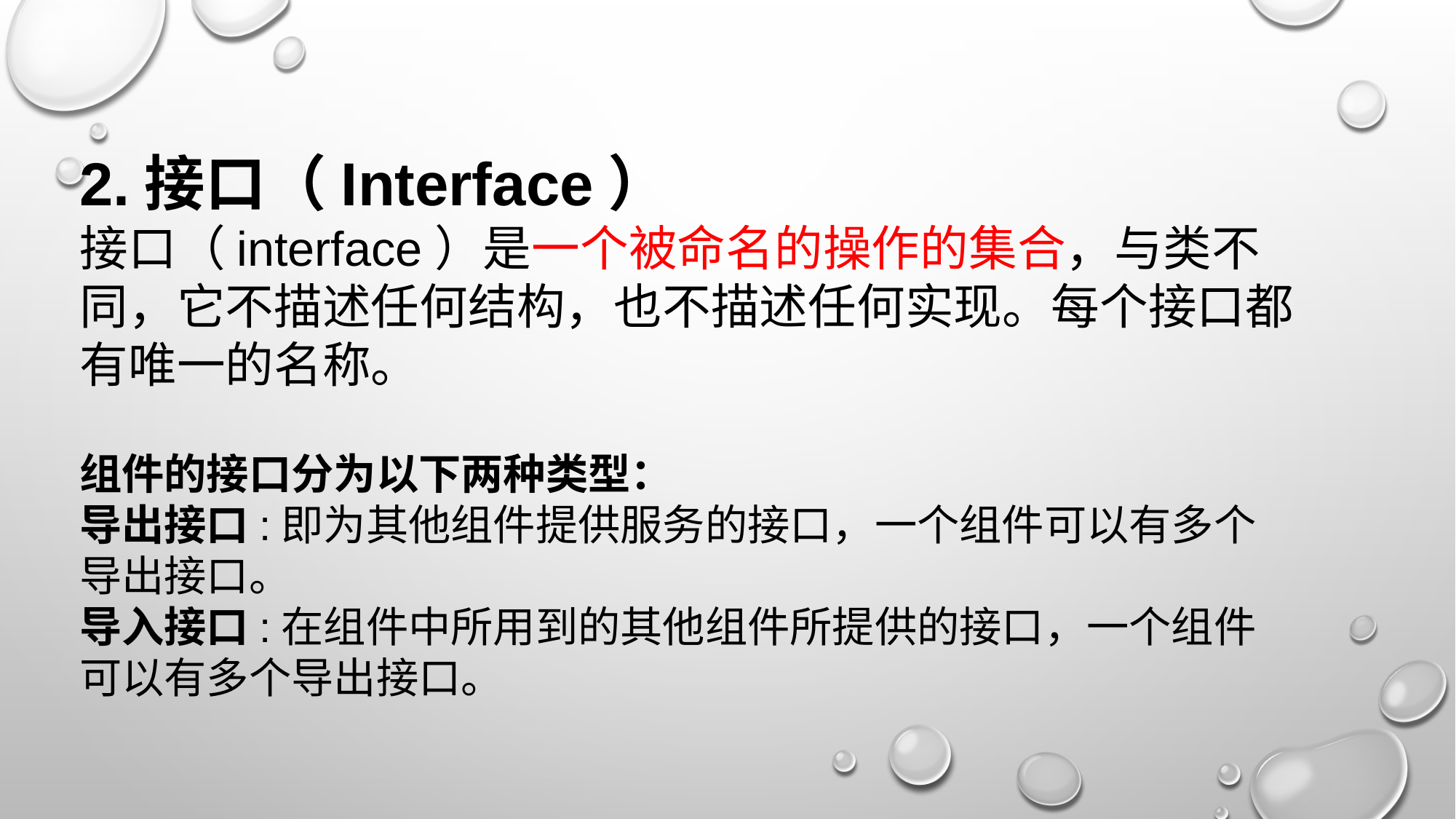

2.接口（Interface）
接口（interface）是一个被命名的操作的集合，与类不同，它不描述任何结构，也不描述任何实现。每个接口都有唯一的名称。
组件的接口分为以下两种类型：
导出接口:即为其他组件提供服务的接口，一个组件可以有多个导出接口。
导入接口:在组件中所用到的其他组件所提供的接口，一个组件可以有多个导出接口。